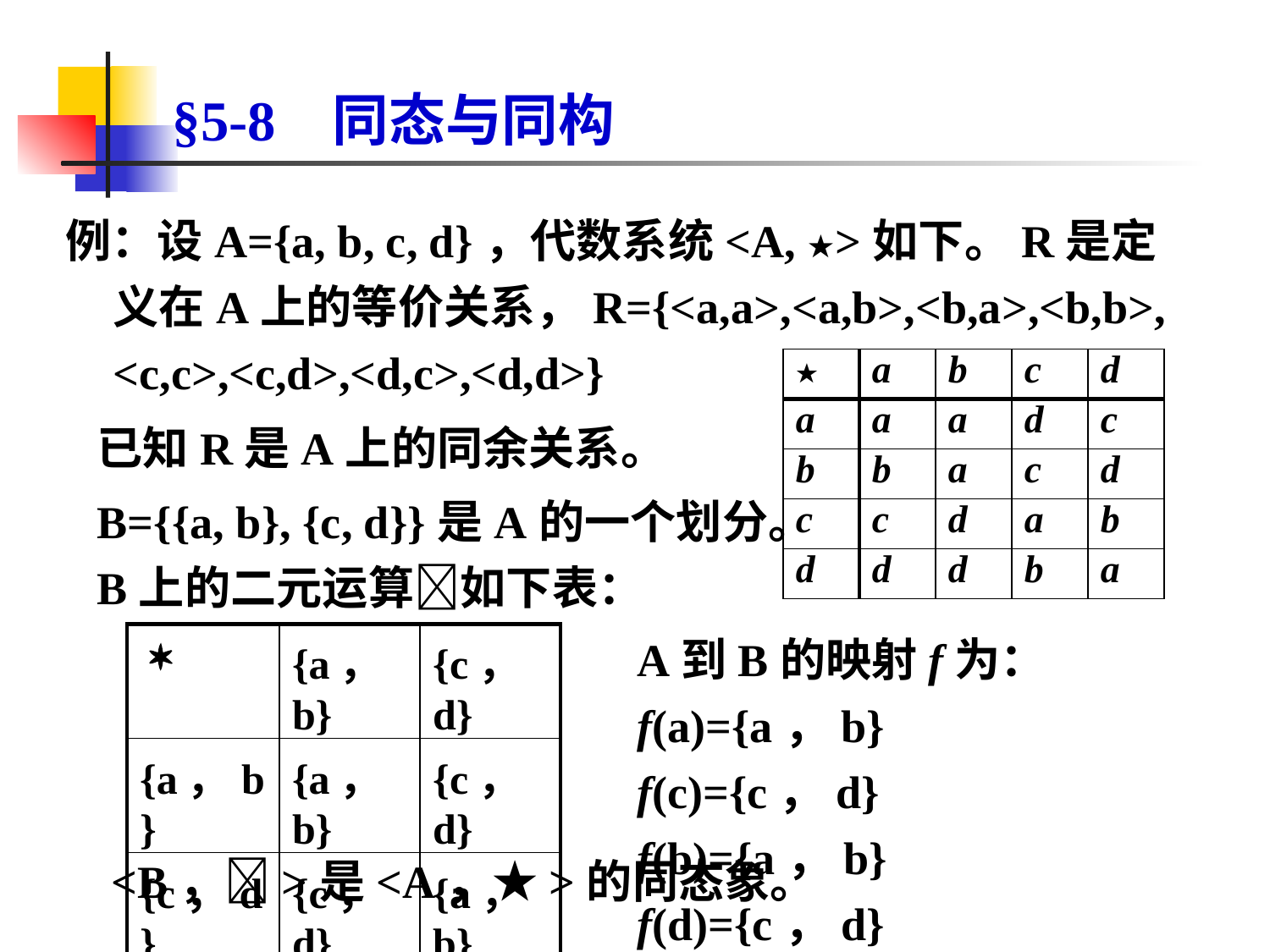

# §5-8   同态与同构
例：设A={a, b, c, d}，代数系统<A, ★>如下。R是定义在A上的等价关系，R={<a,a>,<a,b>,<b,a>,<b,b>, <c,c>,<c,d>,<d,c>,<d,d>}

| ★ | a | b | c | d |
| --- | --- | --- | --- | --- |
| a | a | a | d | c |
| b | b | a | c | d |
| c | c | d | a | b |
| d | d | d | b | a |
已知R是A上的同余关系。
B={{a, b}, {c, d}}是A的一个划分。B上的二元运算∗如下表：
A到B的映射f为：
f(a)={a，b}   f(c)={c，d}
f(b)={a，b}   f(d)={c，d}
| ∗ | {a，b} | {c，d} |
| --- | --- | --- |
| {a，b} | {a，b} | {c，d} |
| {c，d} | {c，d} | {a，b} |
    <B，∗>是<A，★>的同态象。
28